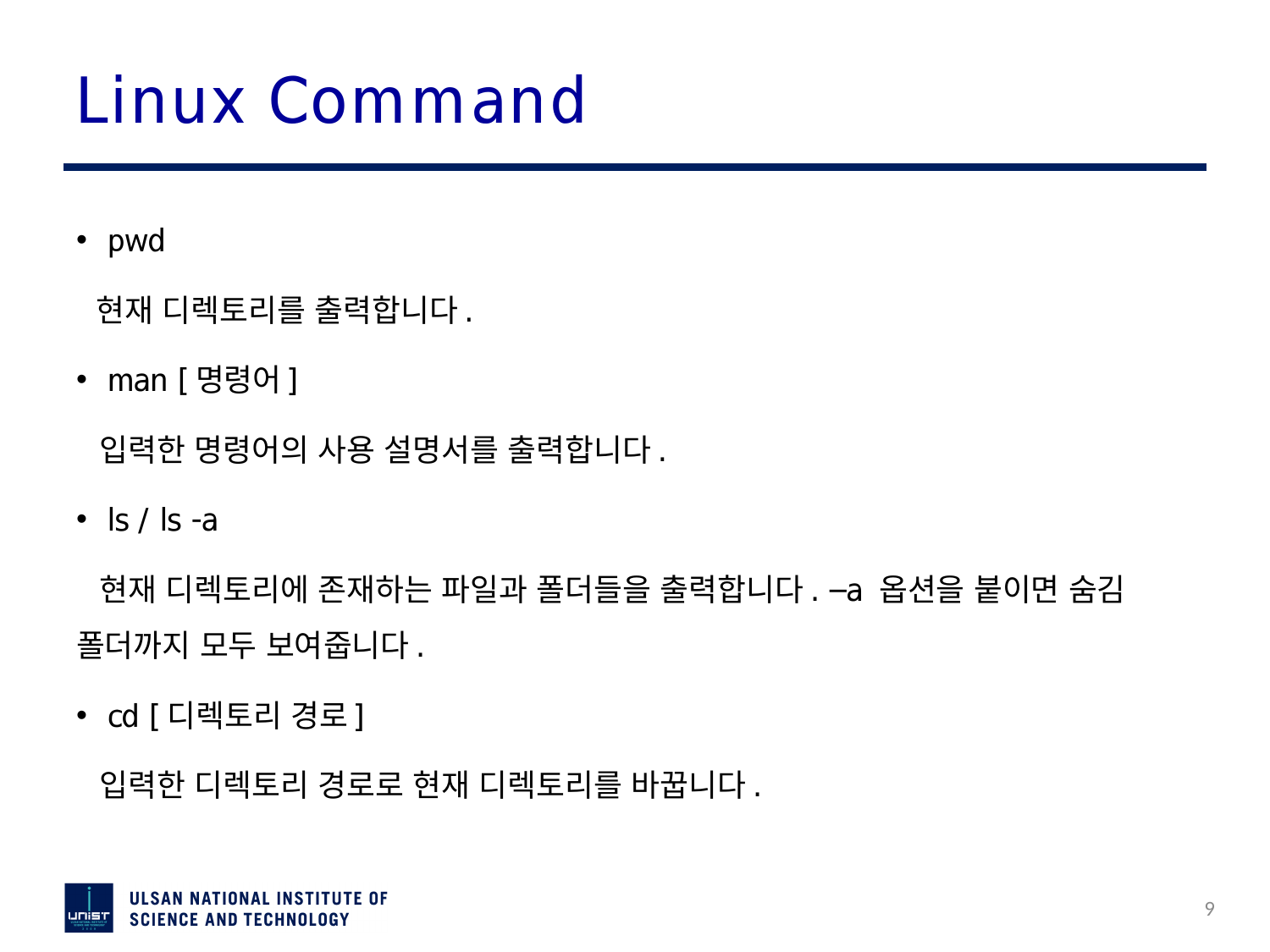

# Linux Command
pwd
  현재 디렉토리를 출력합니다.
man [명령어]
  입력한 명령어의 사용 설명서를 출력합니다.
ls / ls -a
  현재 디렉토리에 존재하는 파일과 폴더들을 출력합니다. –a 옵션을 붙이면 숨김 폴더까지 모두 보여줍니다.
cd [디렉토리 경로]
  입력한 디렉토리 경로로 현재 디렉토리를 바꿉니다.